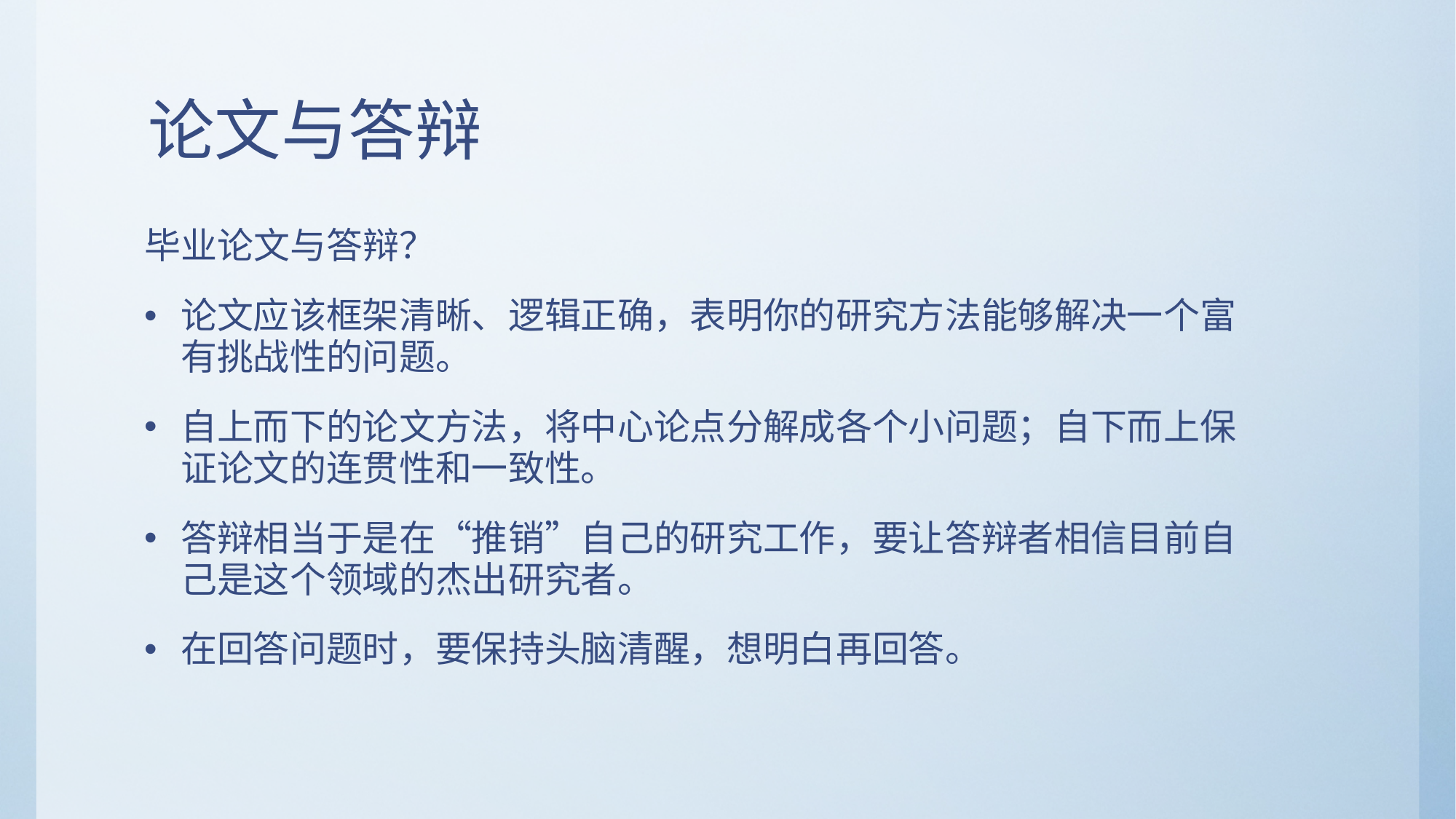

# 论文与答辩
毕业论文与答辩？
论文应该框架清晰、逻辑正确，表明你的研究方法能够解决一个富有挑战性的问题。
自上而下的论文方法，将中心论点分解成各个小问题；自下而上保证论文的连贯性和一致性。
答辩相当于是在“推销”自己的研究工作，要让答辩者相信目前自己是这个领域的杰出研究者。
在回答问题时，要保持头脑清醒，想明白再回答。